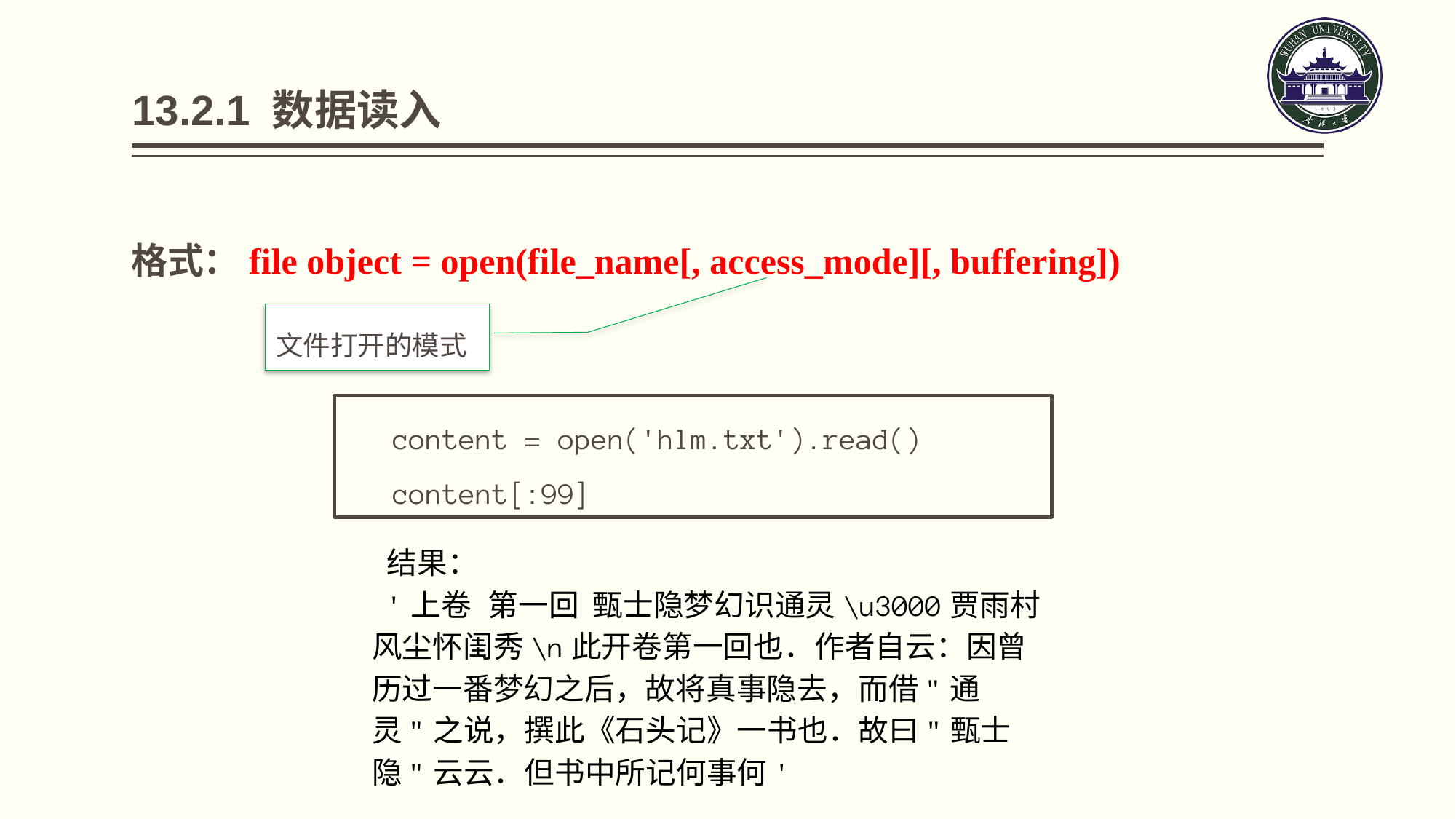

# 13.2.1 数据读入
格式：file object = open(file_name[, access_mode][, buffering])
文件打开的模式

content = open('hlm.txt').read()
content[:99]
结果：
'上卷 第一回  甄士隐梦幻识通灵\u3000贾雨村风尘怀闺秀\n此开卷第一回也．作者自云：因曾历过一番梦幻之后，故将真事隐去，而借"通灵"之说，撰此《石头记》一书也．故曰"甄士隐"云云．但书中所记何事何'